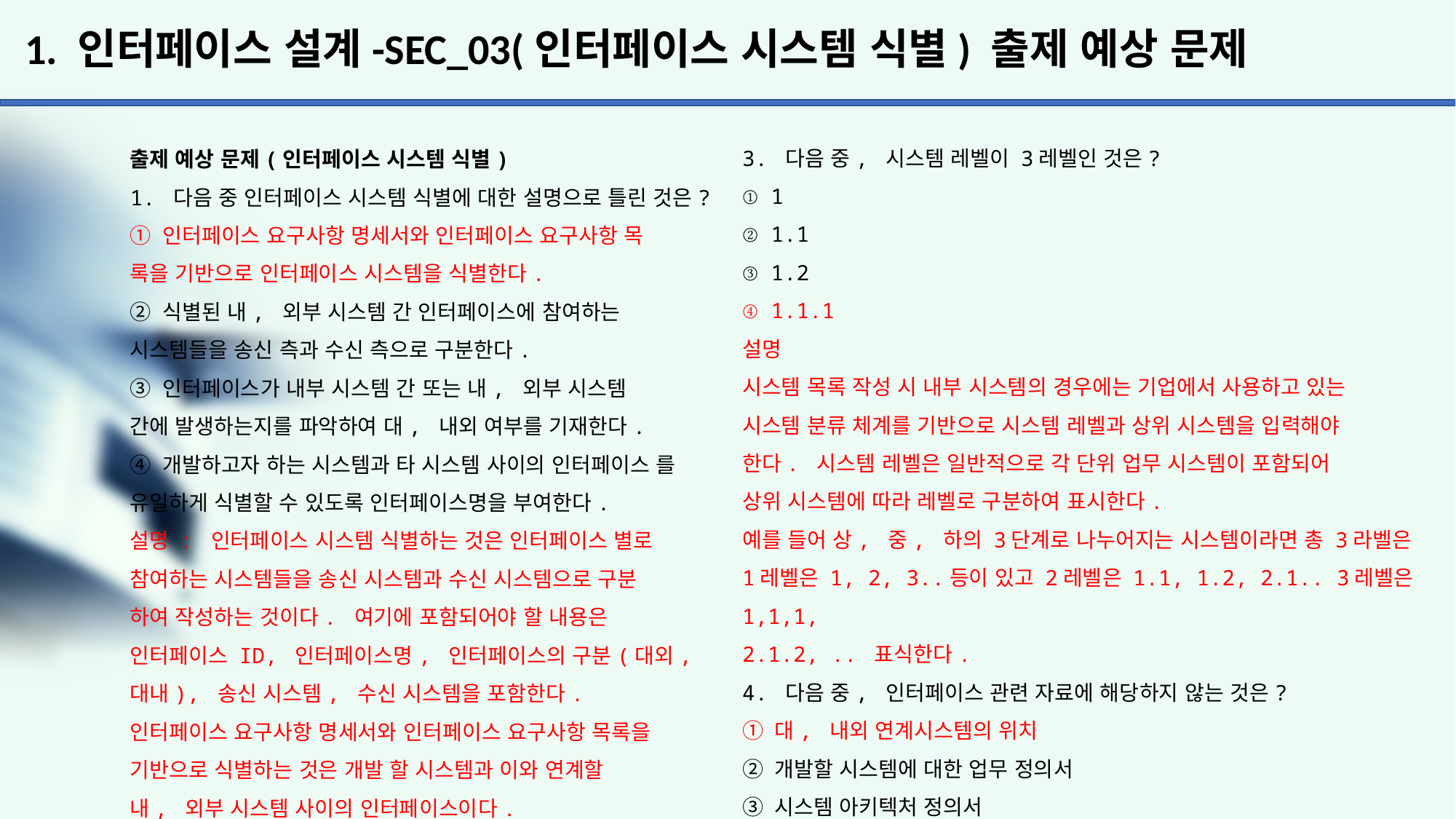

# 1. 인터페이스 설계-SEC_03(인터페이스 시스템 식별) 출제 예상 문제
3. 다음 중, 시스템 레벨이 3레벨인 것은?
① 1
② 1.1
③ 1.2
④ 1.1.1
설명
시스템 목록 작성 시 내부 시스템의 경우에는 기업에서 사용하고 있는
시스템 분류 체계를 기반으로 시스템 레벨과 상위 시스템을 입력해야
한다. 시스템 레벨은 일반적으로 각 단위 업무 시스템이 포함되어
상위 시스템에 따라 레벨로 구분하여 표시한다.
예를 들어 상, 중, 하의 3단계로 나누어지는 시스템이라면 총 3라벨은
1레벨은 1, 2, 3..등이 있고 2레벨은 1.1, 1.2, 2.1.. 3레벨은 1,1,1,
2.1.2, .. 표식한다.
4. 다음 중, 인터페이스 관련 자료에 해당하지 않는 것은?
① 대, 내외 연계시스템의 위치
② 개발할 시스템에 대한 업무 정의서
③ 시스템 아키텍처 정의서
④ 유스케이스 정의서
설명
인터페이스 관련 자료에는 개발할 시스템에 대한 업무 정의서, 시스템
아키텍쳐 정의서, 유스케이스 정의서,현행 시스템에 대한 인터페이스 요구사항 명세서 및 목록, 대내외 연계시스템의 목록, 연계 대상 시스템에 대한 정의서 및 인터페이스 목록 등이 있다.
출제 예상 문제(인터페이스 시스템 식별)
1. 다음 중 인터페이스 시스템 식별에 대한 설명으로 틀린 것은?
① 인터페이스 요구사항 명세서와 인터페이스 요구사항 목
록을 기반으로 인터페이스 시스템을 식별한다.
② 식별된 내, 외부 시스템 간 인터페이스에 참여하는
시스템들을 송신 측과 수신 측으로 구분한다.
③ 인터페이스가 내부 시스템 간 또는 내, 외부 시스템
간에 발생하는지를 파악하여 대, 내외 여부를 기재한다.
④ 개발하고자 하는 시스템과 타 시스템 사이의 인터페이스 를 유일하게 식별할 수 있도록 인터페이스명을 부여한다.
설명 : 인터페이스 시스템 식별하는 것은 인터페이스 별로
참여하는 시스템들을 송신 시스템과 수신 시스템으로 구분
하여 작성하는 것이다. 여기에 포함되어야 할 내용은
인터페이스 ID, 인터페이스명, 인터페이스의 구분(대외, 대내), 송신 시스템, 수신 시스템을 포함한다.
인터페이스 요구사항 명세서와 인터페이스 요구사항 목록을 기반으로 식별하는 것은 개발 할 시스템과 이와 연계할
내, 외부 시스템 사이의 인터페이스이다.
2. 다음 중 개발할 시스템과 내, 외부 인터페이스 시스템 식별에 대한 설명으로 가장 옳지 않은 것은?
① 인터페이스 관련 자료들을 기반으로 개발하고자 하는
시스템과 연계할 내, 외부 시스템을 정의한다.
② 시스템 목록 작성 시 대내 시스템의 경우 시스템 레벨은
한국 정보화 진흥원의 'CBD SW개발 표준 산출물 관리가이드 '에 따라 정의한다.
③ 내, 외부 시스템의 연계를 위한 네트워크 연결 정보를
확인한다.
④ 내, 외부 시스템의 실제 운용 환경과 하드웨어 관리 주
체를 확인한다.
설명
대내 시스템의 경우 시스템 레벨은 기업의 분류 체계를
기반으로 작성한다.